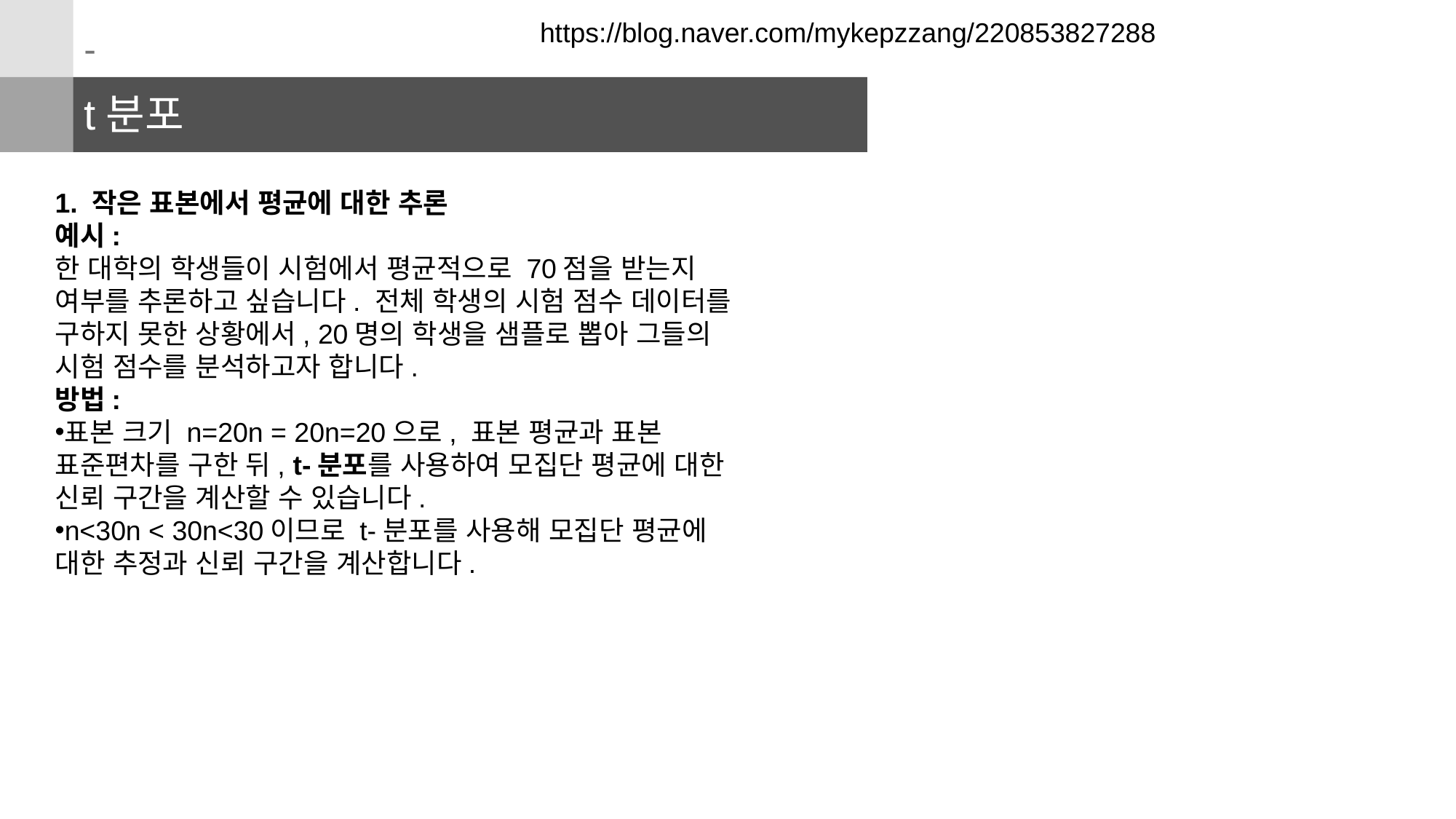

https://blog.naver.com/mykepzzang/220853827288
-

t분포
1. 작은 표본에서 평균에 대한 추론
예시:
한 대학의 학생들이 시험에서 평균적으로 70점을 받는지 여부를 추론하고 싶습니다. 전체 학생의 시험 점수 데이터를 구하지 못한 상황에서, 20명의 학생을 샘플로 뽑아 그들의 시험 점수를 분석하고자 합니다.
방법:
표본 크기 n=20n = 20n=20으로, 표본 평균과 표본 표준편차를 구한 뒤, t-분포를 사용하여 모집단 평균에 대한 신뢰 구간을 계산할 수 있습니다.
n<30n < 30n<30이므로 t-분포를 사용해 모집단 평균에 대한 추정과 신뢰 구간을 계산합니다.